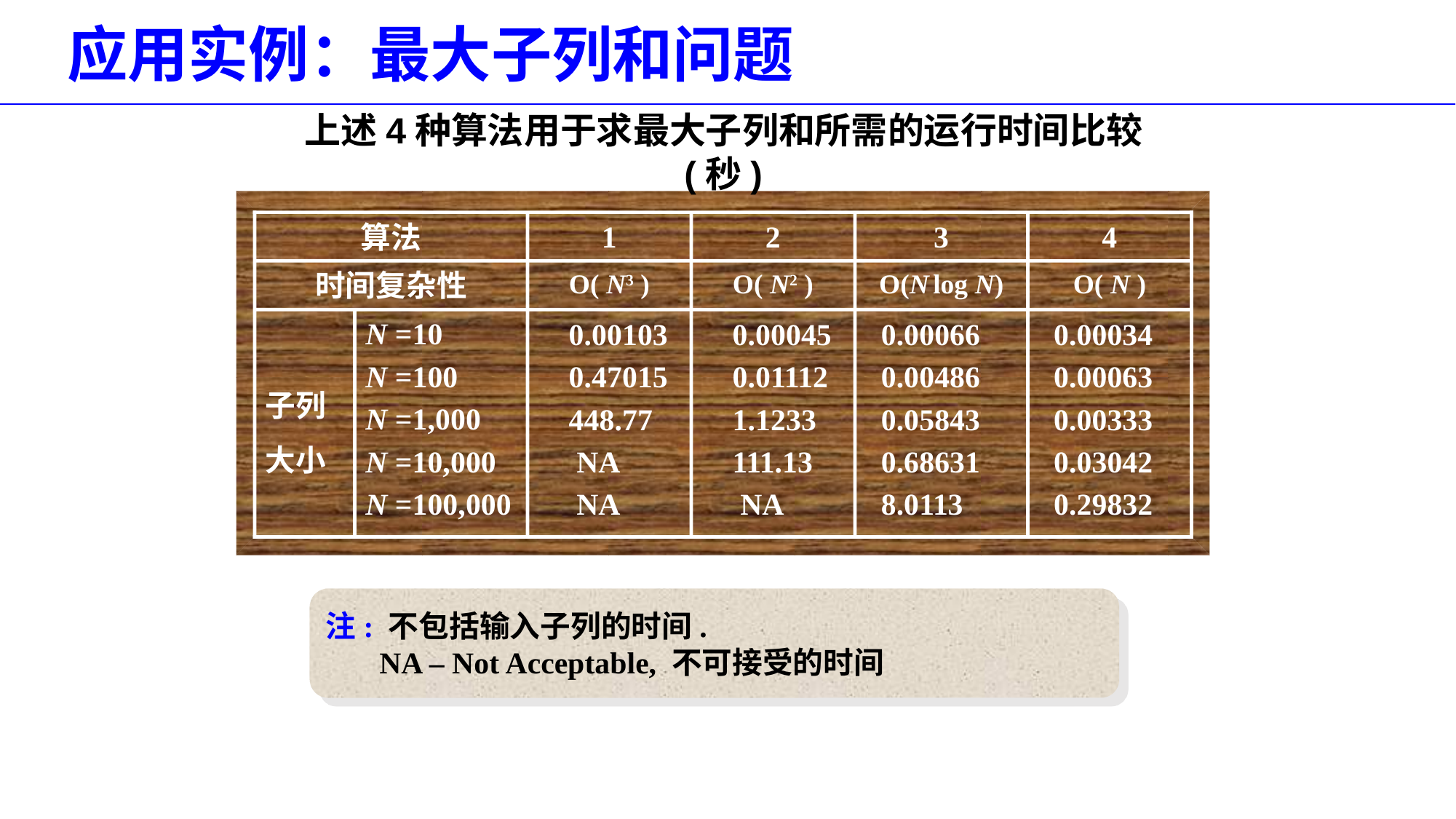

# 应用实例：最大子列和问题
上述4种算法用于求最大子列和所需的运行时间比较 (秒)

算法

1

2

3

4

时间复杂性

O( N3 )
O( N2 )
O(N log N)
O( N )
子列大小

N =10
N =100
N =1,000
N =10,000
N =100,000

    0.00103
    0.47015
    448.77
     NA
     NA
    0.00045
    0.01112
    1.1233
    111.13
     NA
  0.00066
  0.00486
  0.05843
  0.68631
  8.0113
  0.00034
  0.00063
  0.00333
  0.03042
  0.29832

注: 不包括输入子列的时间.
       NA – Not Acceptable, 不可接受的时间
33